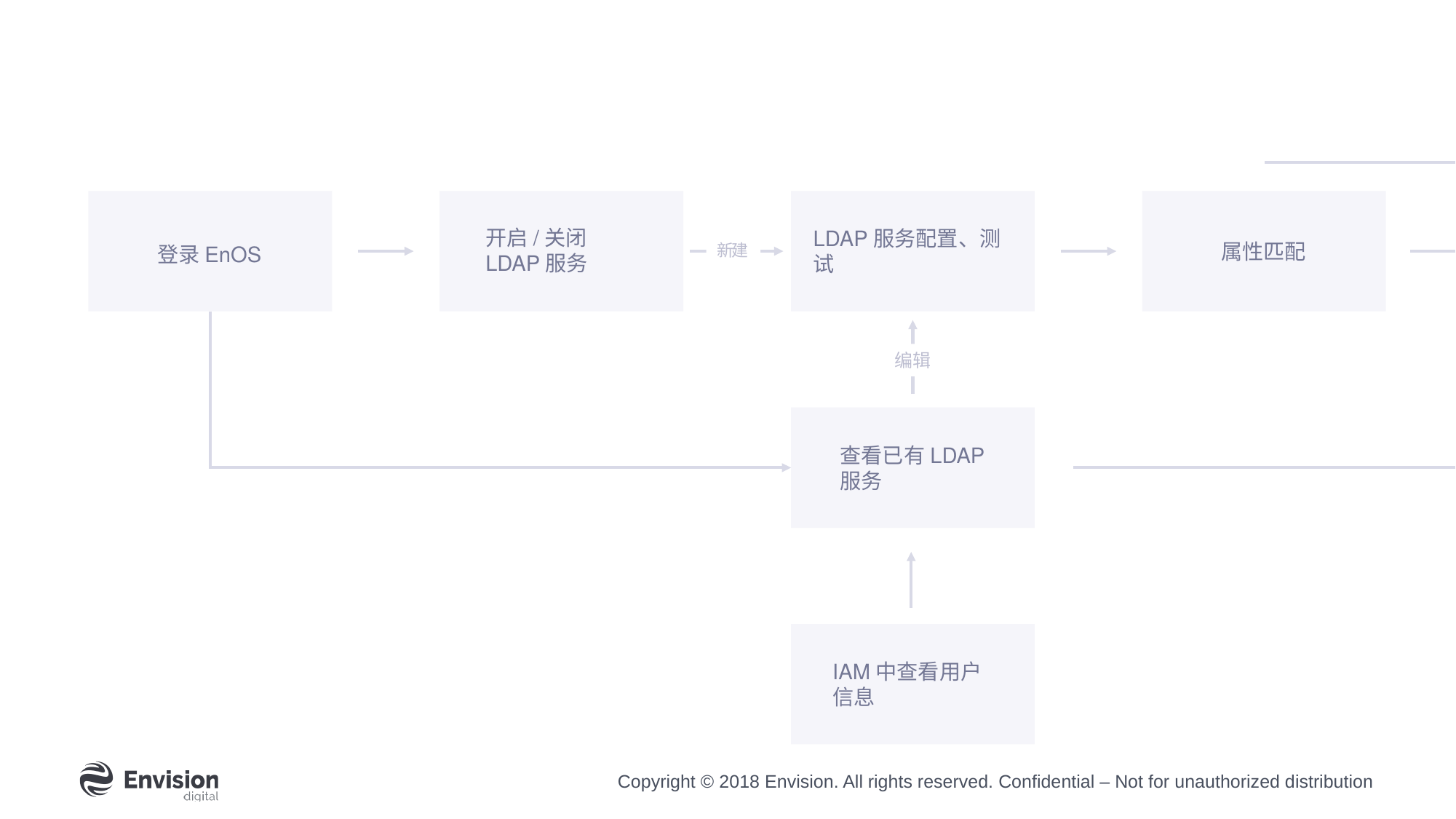

开启/关闭LDAP服务
LDAP服务配置、测试
配置完成
账号导入
属性匹配
登录EnOS
新建
编辑

查看已有LDAP服务

IAM中查看用户信息